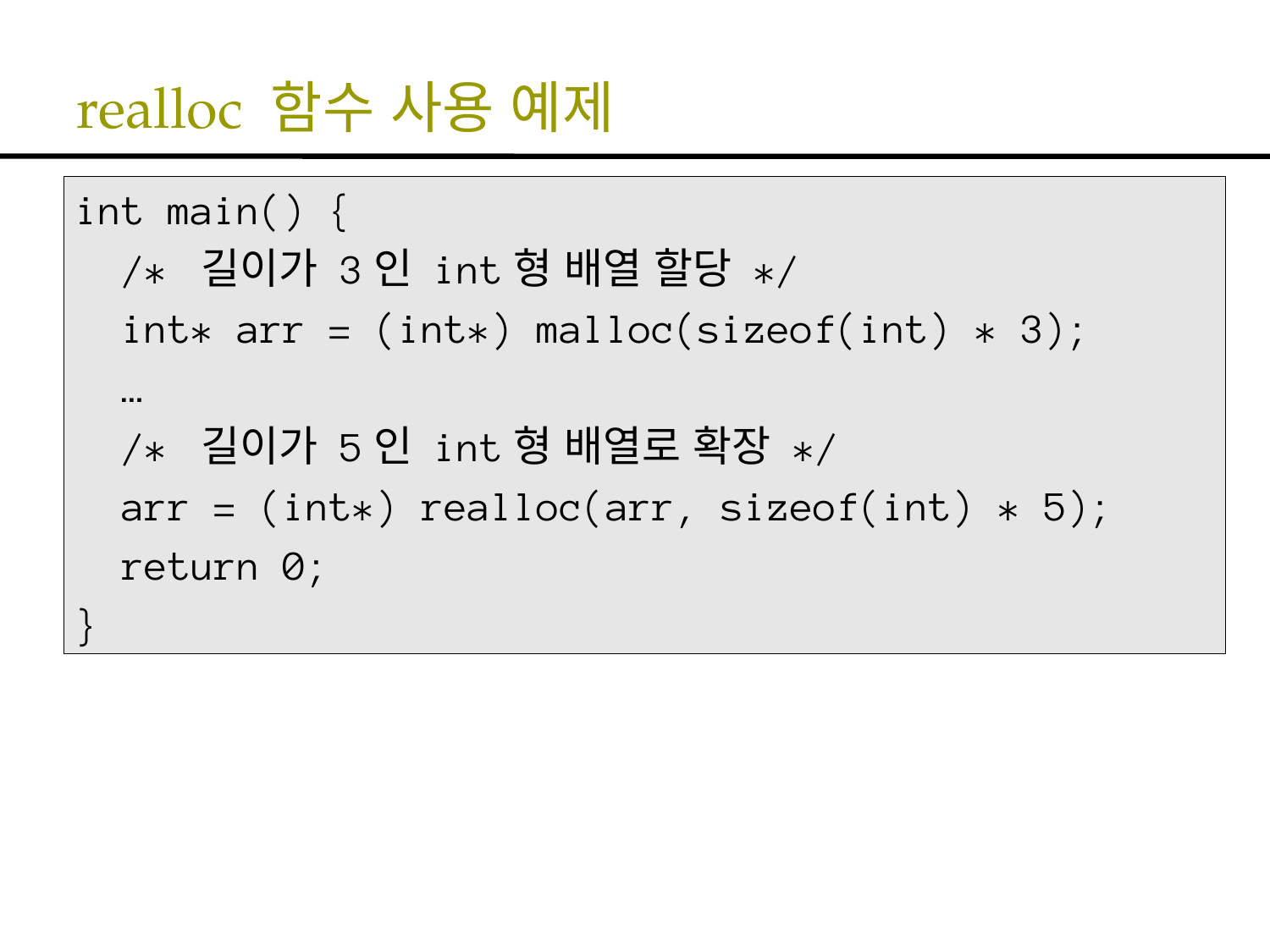

# realloc 함수 사용 예제
int main() {
  /* 길이가 3인 int형 배열 할당 */
  int* arr = (int*) malloc(sizeof(int) * 3);
  …
  /* 길이가 5인 int형 배열로 확장 */
  arr = (int*) realloc(arr, sizeof(int) * 5);
  return 0;
}